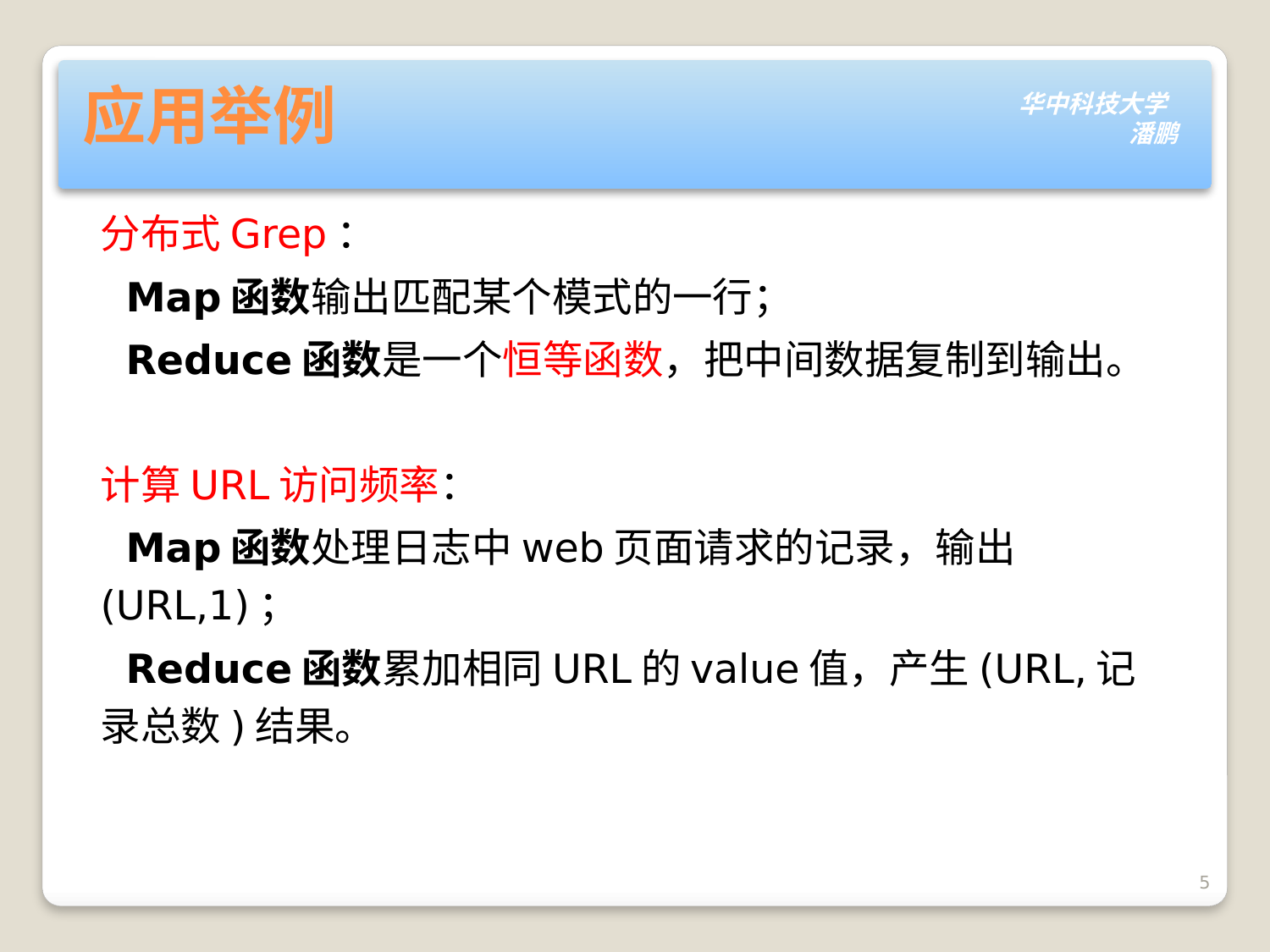

# 应用举例
分布式Grep：
  Map函数输出匹配某个模式的一行；
  Reduce函数是一个恒等函数，把中间数据复制到输出。

计算URL访问频率：
  Map函数处理日志中web页面请求的记录，输出(URL,1)；
  Reduce函数累加相同URL的value值，产生(URL,记录总数)结果。
5